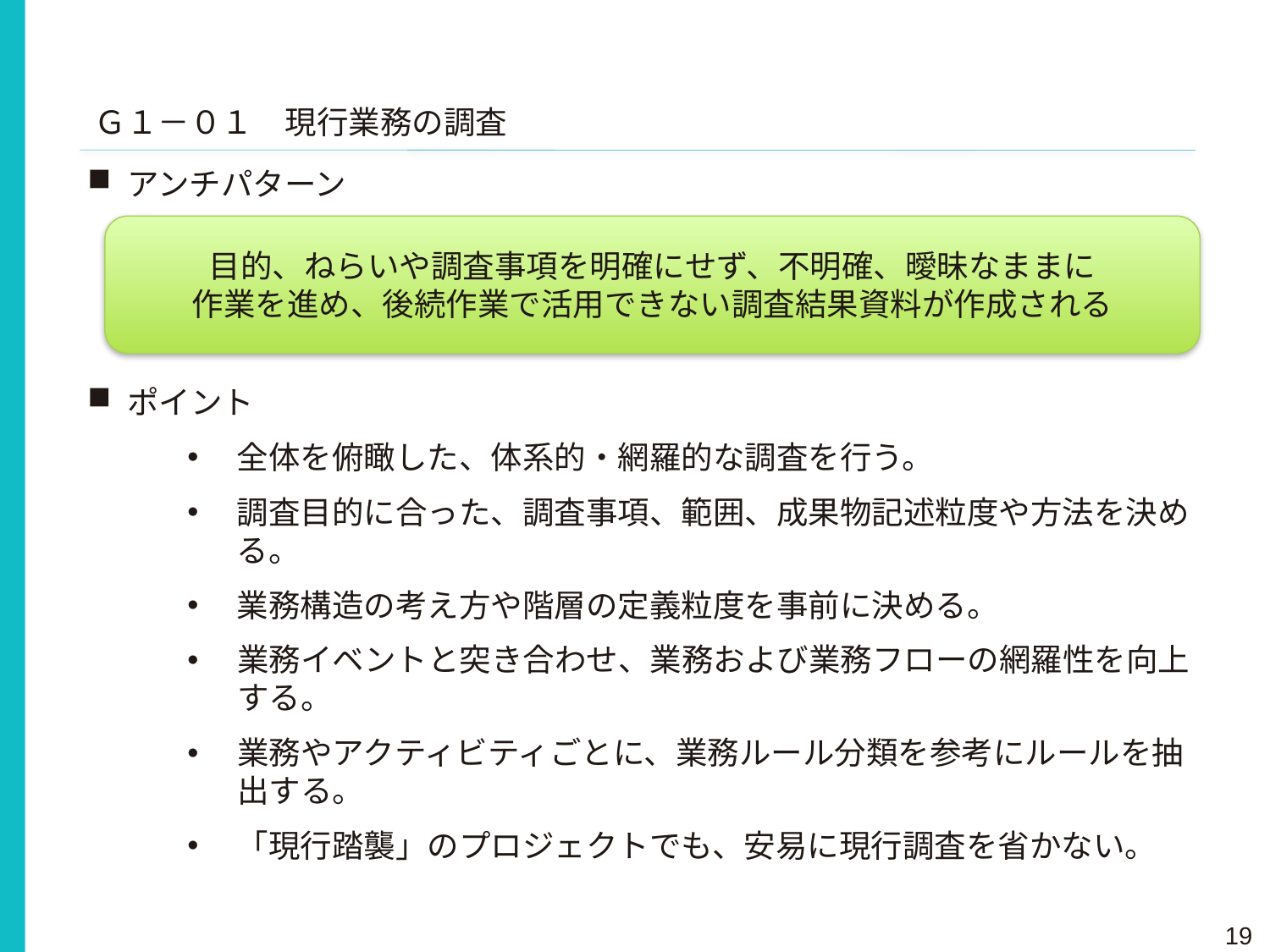

Ｇ１－０１　現行業務の調査
アンチパターン
目的、ねらいや調査事項を明確にせず、不明確、曖昧なままに
作業を進め、後続作業で活用できない調査結果資料が作成される
ポイント

全体を俯瞰した、体系的・網羅的な調査を行う。

調査目的に合った、調査事項、範囲、成果物記述粒度や方法を決める。

業務構造の考え方や階層の定義粒度を事前に決める。

業務イベントと突き合わせ、業務および業務フローの網羅性を向上する。

業務やアクティビティごとに、業務ルール分類を参考にルールを抽出する。

「現行踏襲」のプロジェクトでも、安易に現行調査を省かない。

19